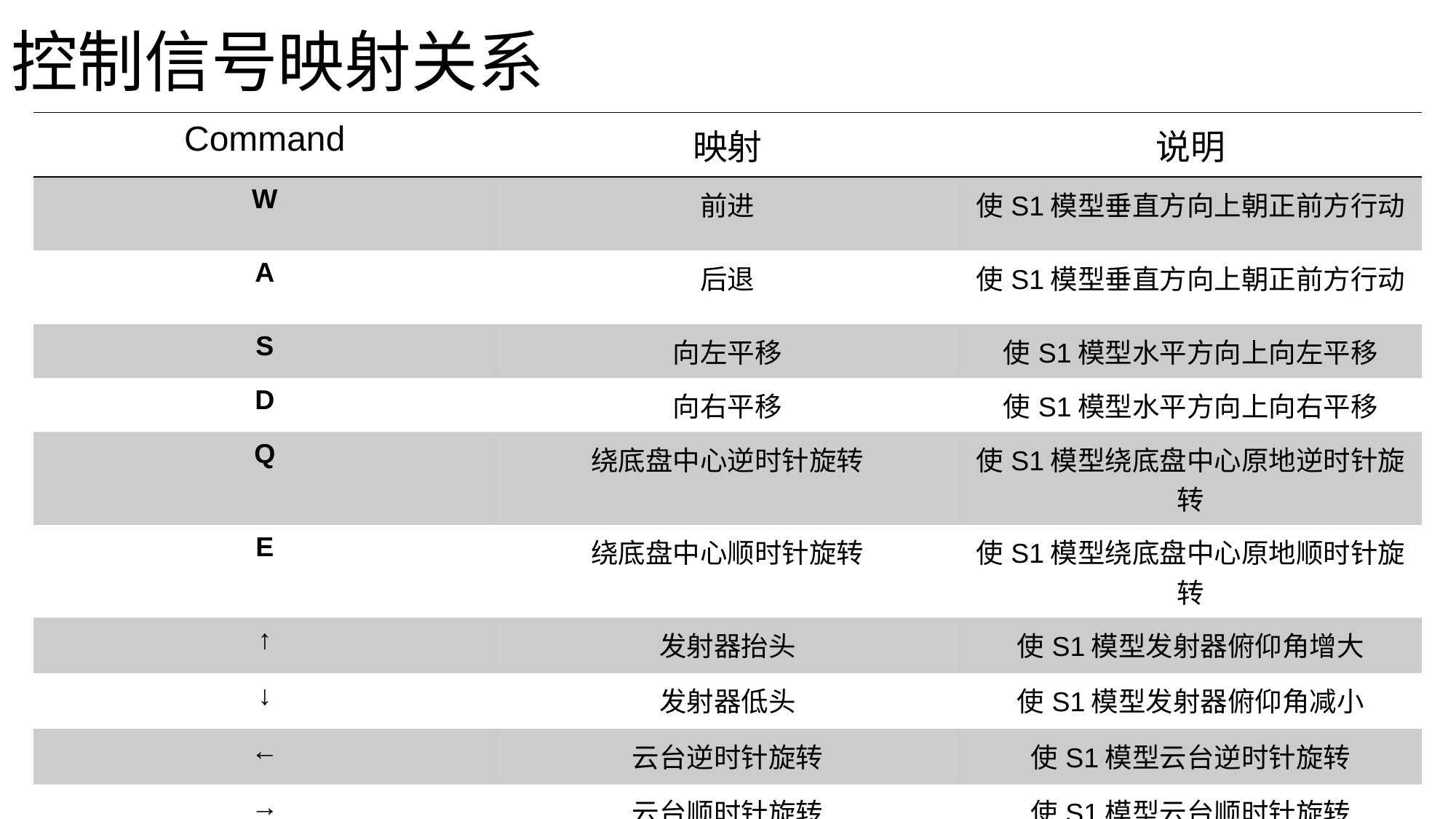

# 控制信号映射关系
| Command | 映射 | 说明 |
| --- | --- | --- |
| W | 前进 | 使S1模型垂直方向上朝正前方行动 |
| A | 后退 | 使S1模型垂直方向上朝正前方行动 |
| S | 向左平移 | 使S1模型水平方向上向左平移 |
| D | 向右平移 | 使S1模型水平方向上向右平移 |
| Q | 绕底盘中心逆时针旋转 | 使S1模型绕底盘中心原地逆时针旋转 |
| E | 绕底盘中心顺时针旋转 | 使S1模型绕底盘中心原地顺时针旋转 |
| ↑ | 发射器抬头 | 使S1模型发射器俯仰角增大 |
| ↓ | 发射器低头 | 使S1模型发射器俯仰角减小 |
| ← | 云台逆时针旋转 | 使S1模型云台逆时针旋转 |
| → | 云台顺时针旋转 | 使S1模型云台顺时针旋转 |